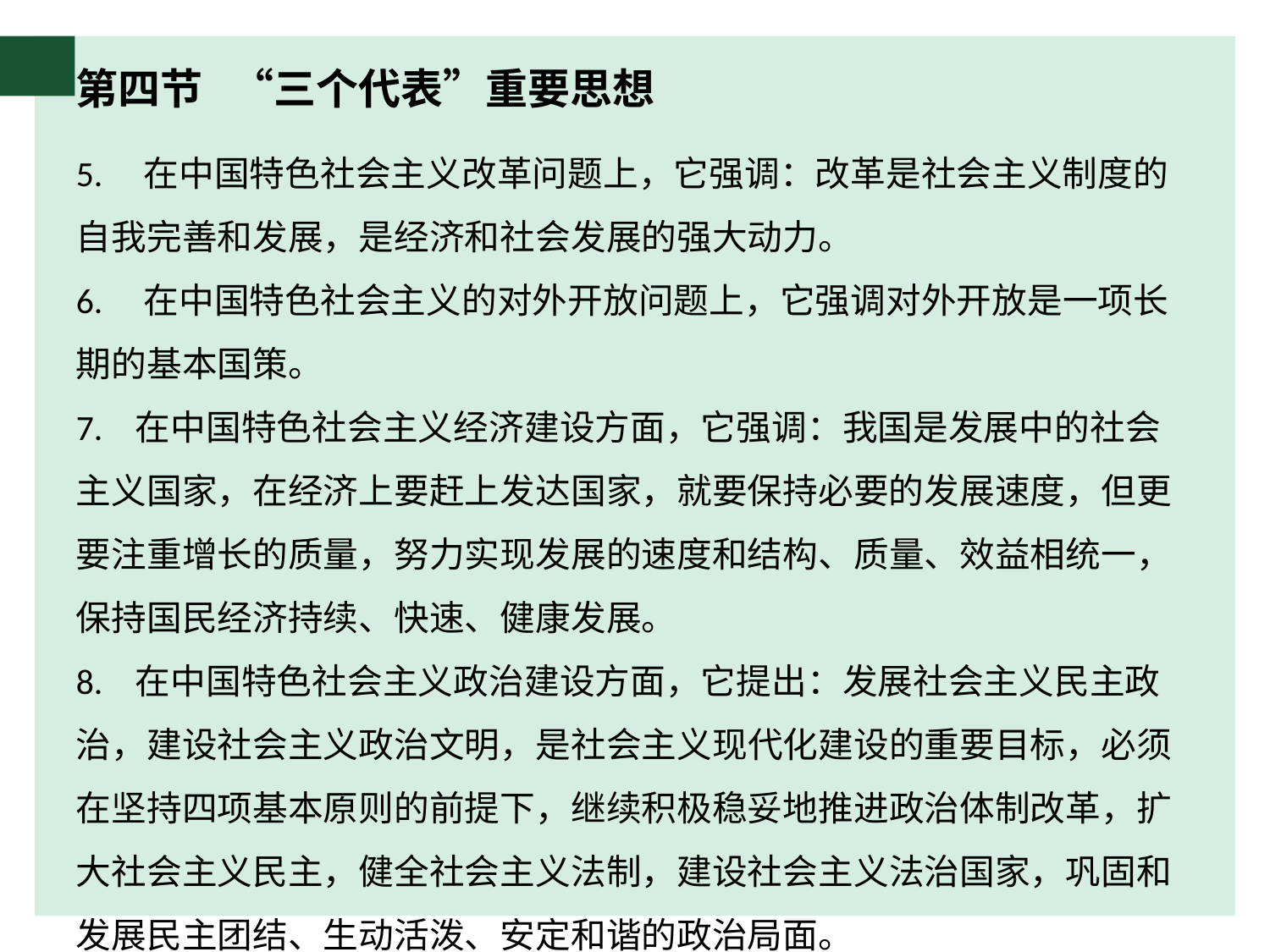

# 第四节   “三个代表”重要思想
5.    在中国特色社会主义改革问题上，它强调：改革是社会主义制度的自我完善和发展，是经济和社会发展的强大动力。
6.    在中国特色社会主义的对外开放问题上，它强调对外开放是一项长期的基本国策。
7.   在中国特色社会主义经济建设方面，它强调：我国是发展中的社会主义国家，在经济上要赶上发达国家，就要保持必要的发展速度，但更要注重增长的质量，努力实现发展的速度和结构、质量、效益相统一，保持国民经济持续、快速、健康发展。
8.   在中国特色社会主义政治建设方面，它提出：发展社会主义民主政治，建设社会主义政治文明，是社会主义现代化建设的重要目标，必须在坚持四项基本原则的前提下，继续积极稳妥地推进政治体制改革，扩大社会主义民主，健全社会主义法制，建设社会主义法治国家，巩固和发展民主团结、生动活泼、安定和谐的政治局面。